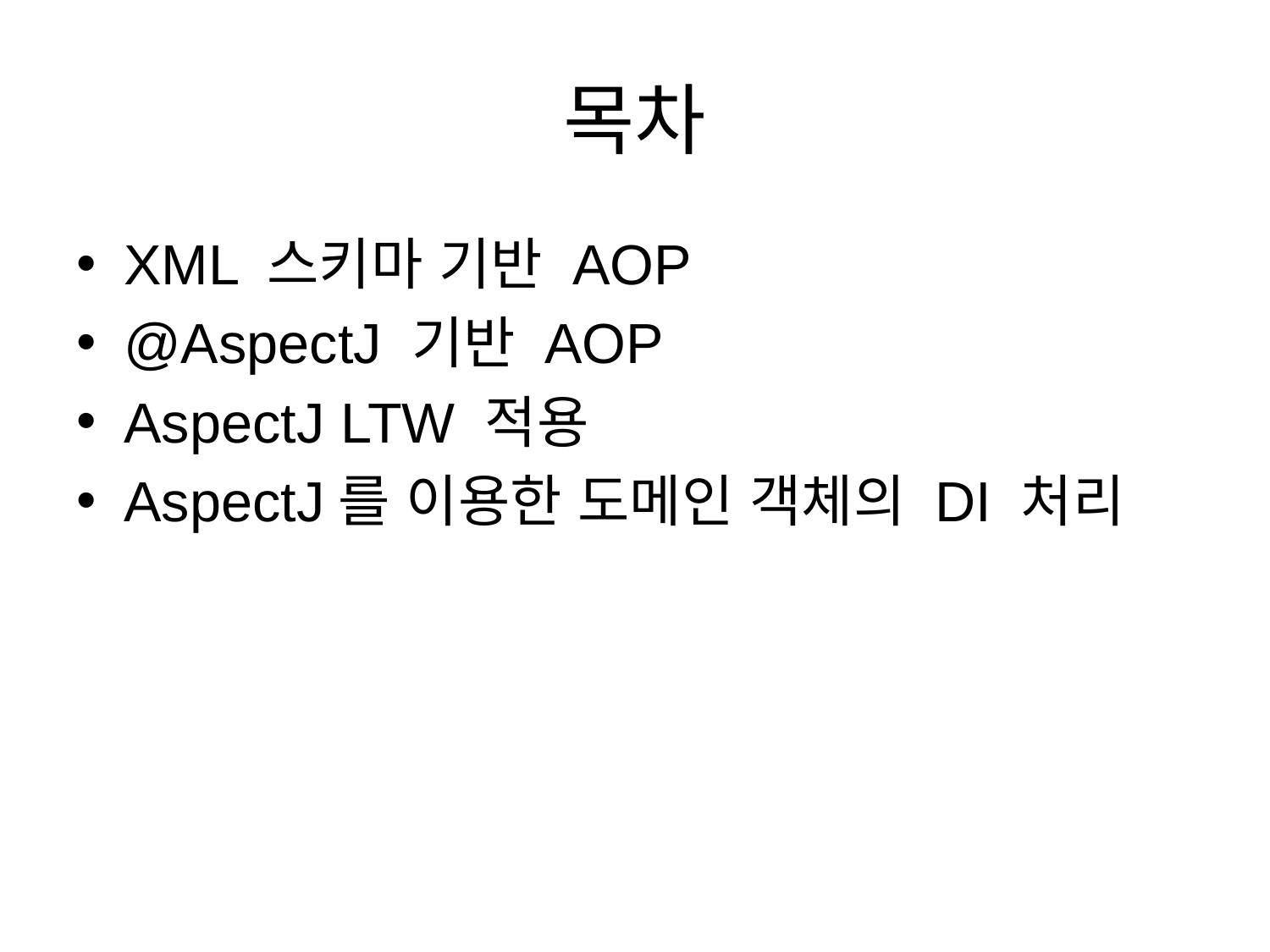

# 목차
XML 스키마 기반 AOP
@AspectJ 기반 AOP
AspectJ LTW 적용
AspectJ를 이용한 도메인 객체의 DI 처리